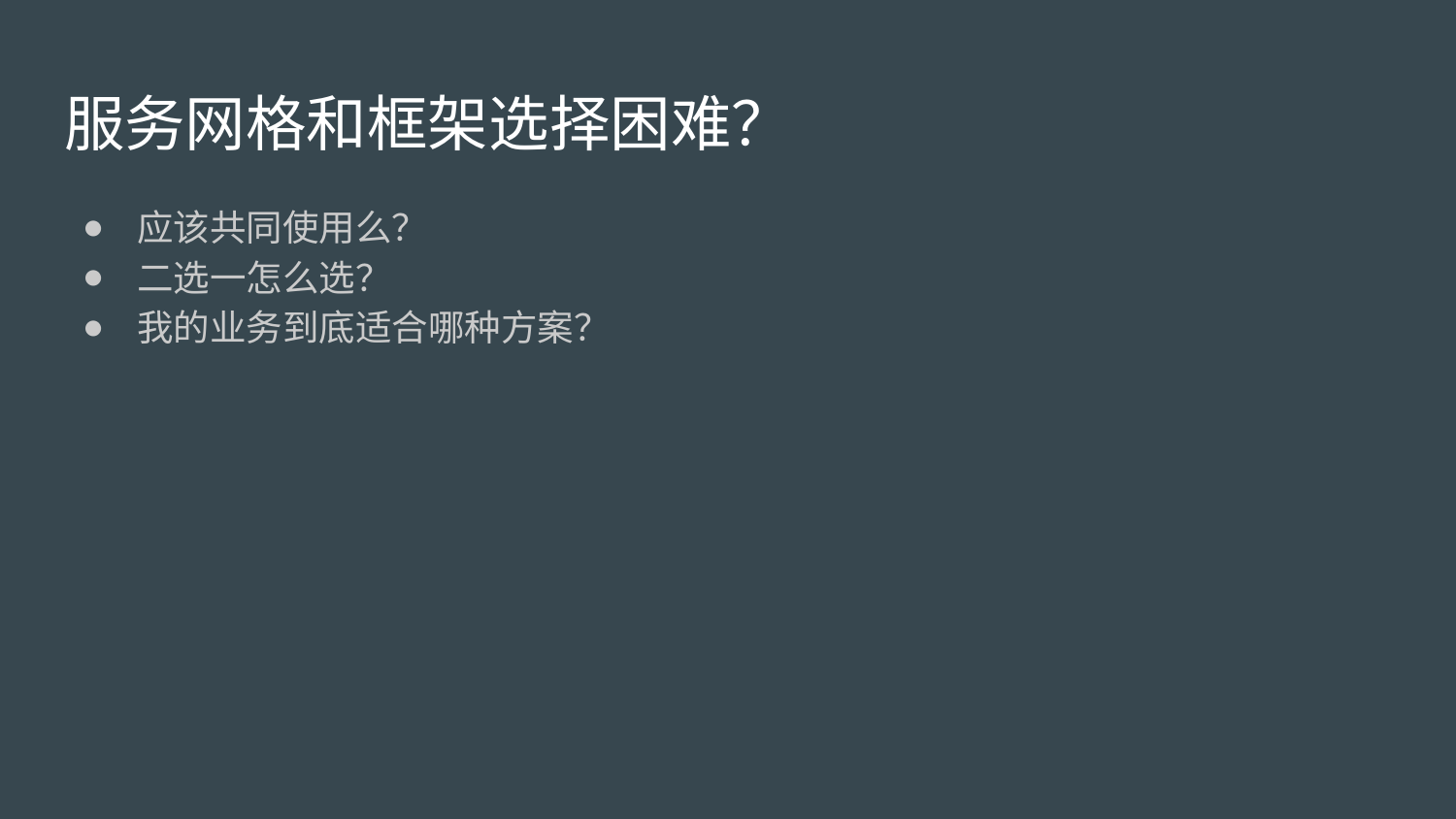

# 服务网格和框架选择困难？
应该共同使用么？
二选一怎么选？
我的业务到底适合哪种方案？